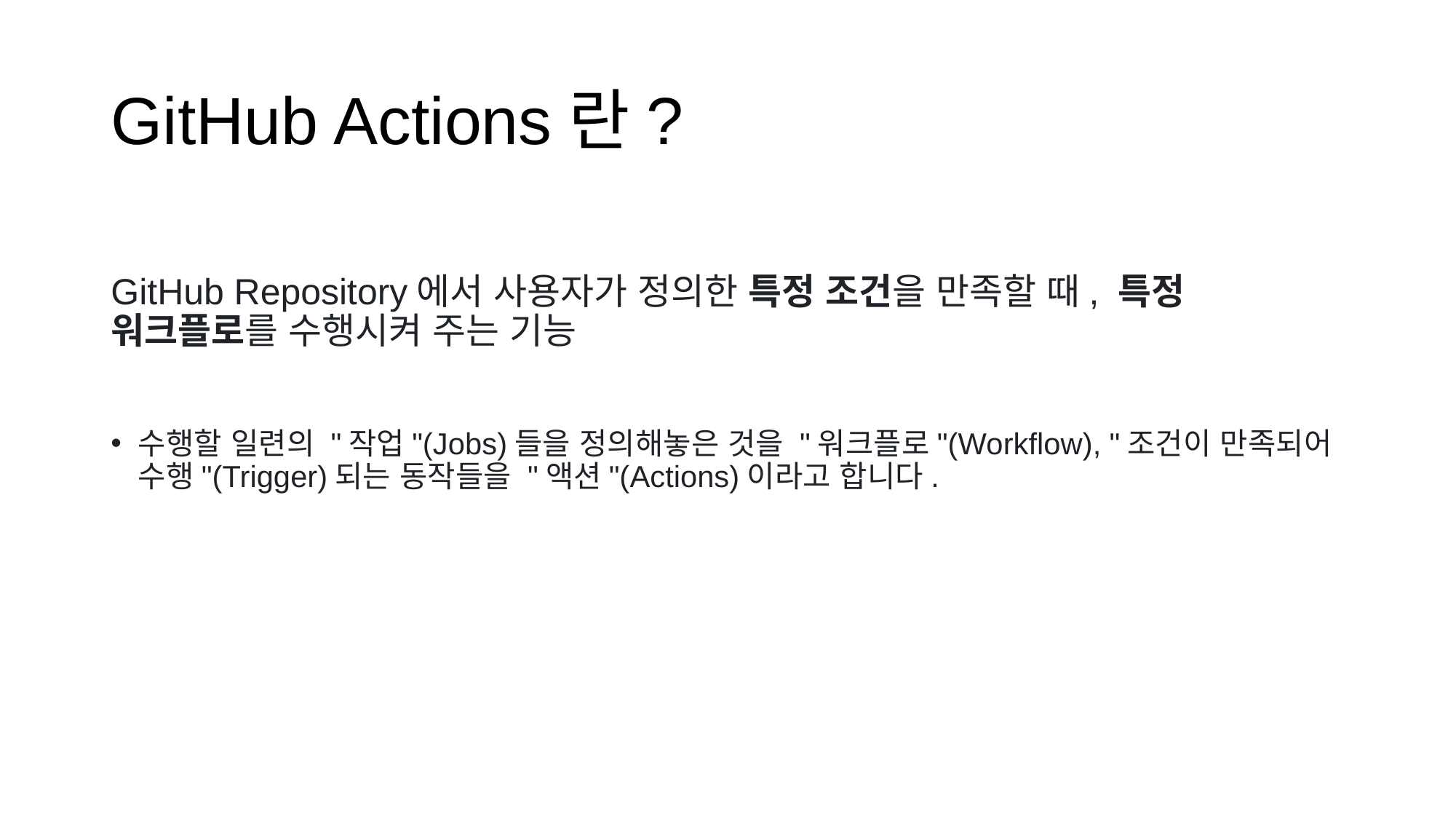

# GitHub Actions란?
GitHub Repository에서 사용자가 정의한 특정 조건을 만족할 때, 특정 워크플로를 수행시켜 주는 기능

수행할 일련의 "작업"(Jobs)들을 정의해놓은 것을 "워크플로"(Workflow), "조건이 만족되어 수행"(Trigger)되는 동작들을 "액션"(Actions)이라고 합니다.